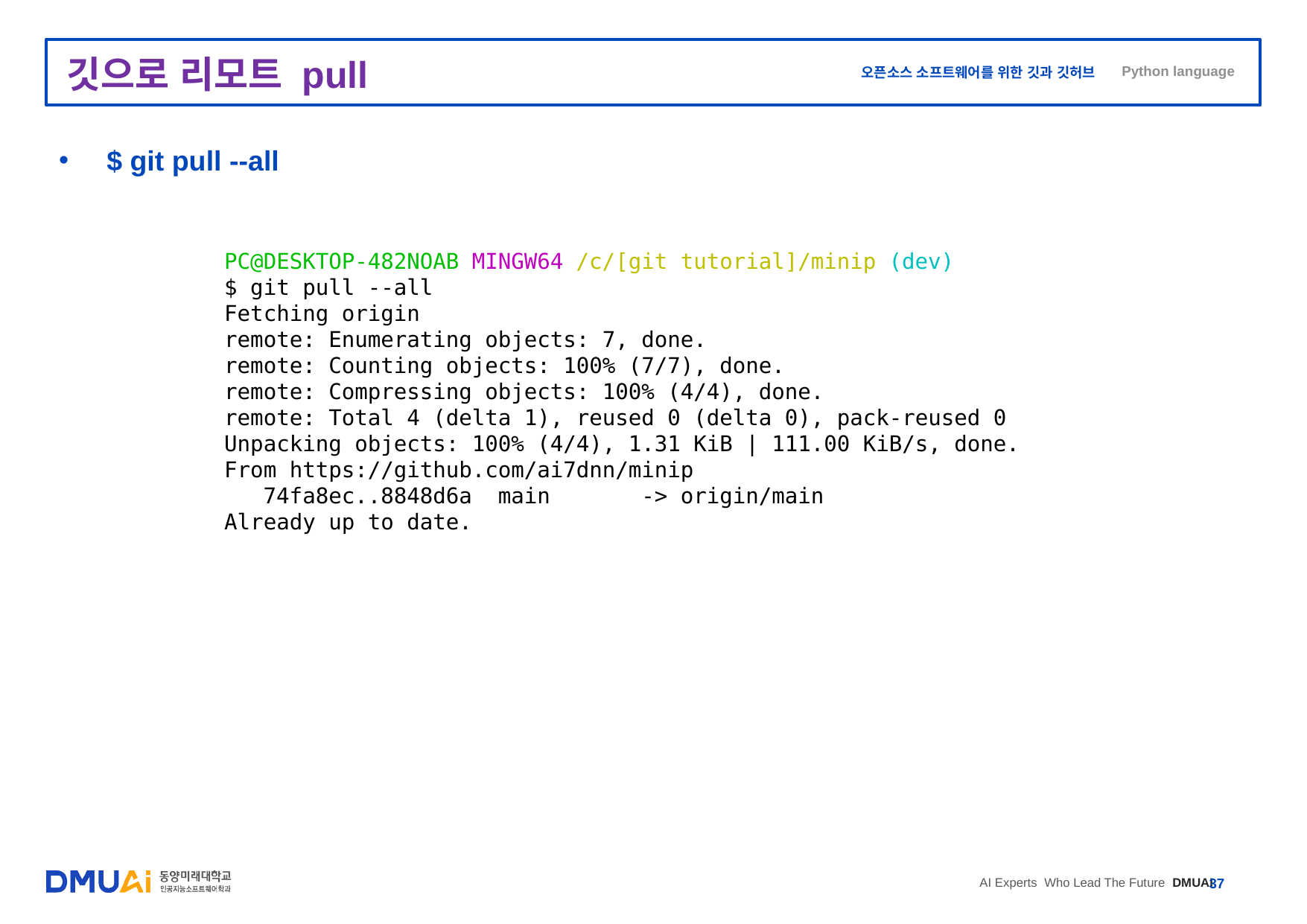

# 깃으로 리모트 pull
$ git pull --all

PC@DESKTOP-482NOAB MINGW64 /c/[git tutorial]/minip (dev)
$ git pull --all
Fetching origin
remote: Enumerating objects: 7, done.
remote: Counting objects: 100% (7/7), done.
remote: Compressing objects: 100% (4/4), done.
remote: Total 4 (delta 1), reused 0 (delta 0), pack-reused 0
Unpacking objects: 100% (4/4), 1.31 KiB | 111.00 KiB/s, done.
From https://github.com/ai7dnn/minip
   74fa8ec..8848d6a  main       -> origin/main
Already up to date.